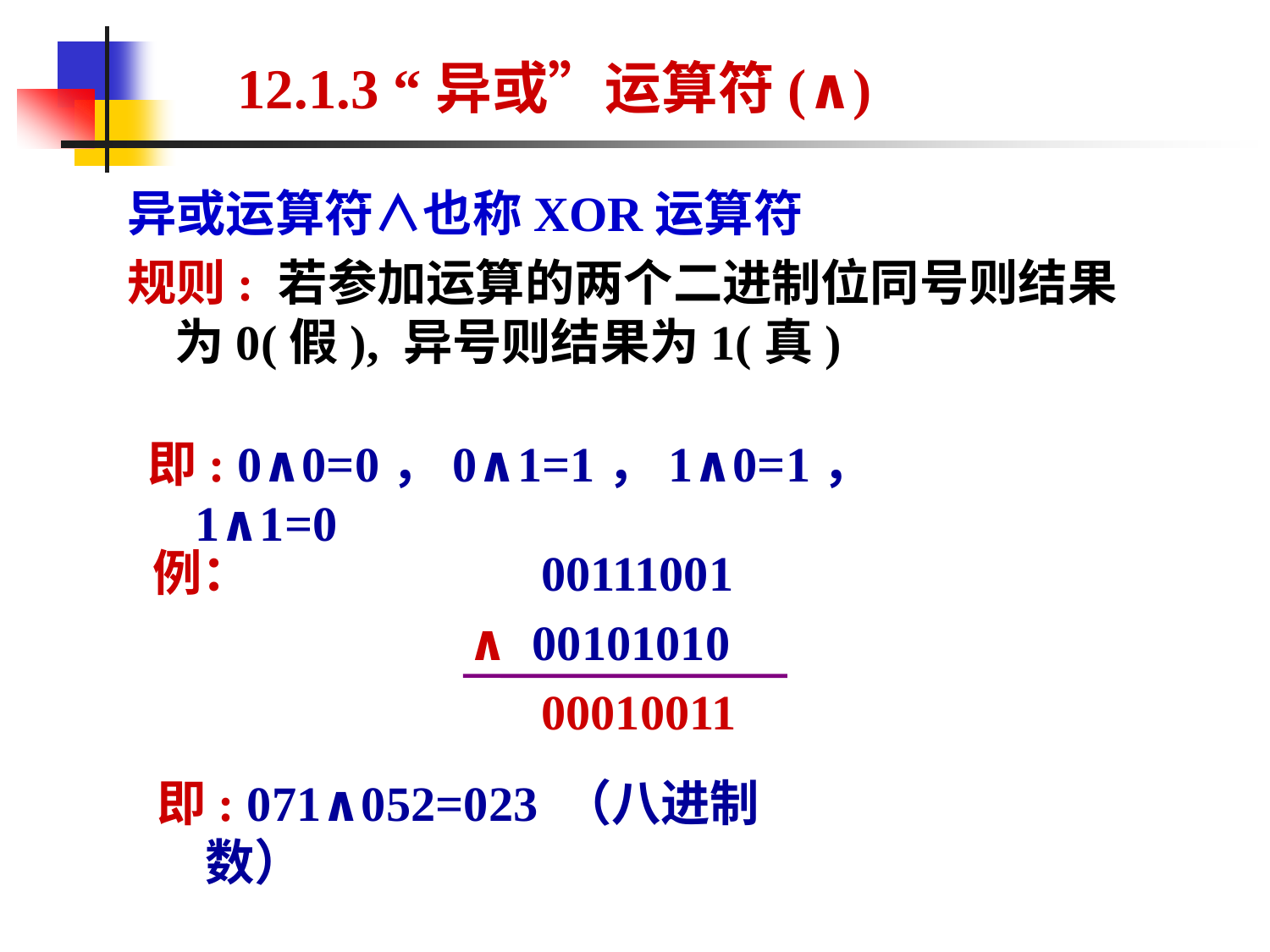

# 12.1.3 “异或”运算符(∧)
异或运算符∧也称XOR运算符
规则: 若参加运算的两个二进制位同号则结果为0(假), 异号则结果为1(真)
即: 0∧0=0，0∧1=1，1∧0=1， 1∧1=0
例：
      00111001
∧  00101010
      00010011

即: 071∧052=023 （八进制数）